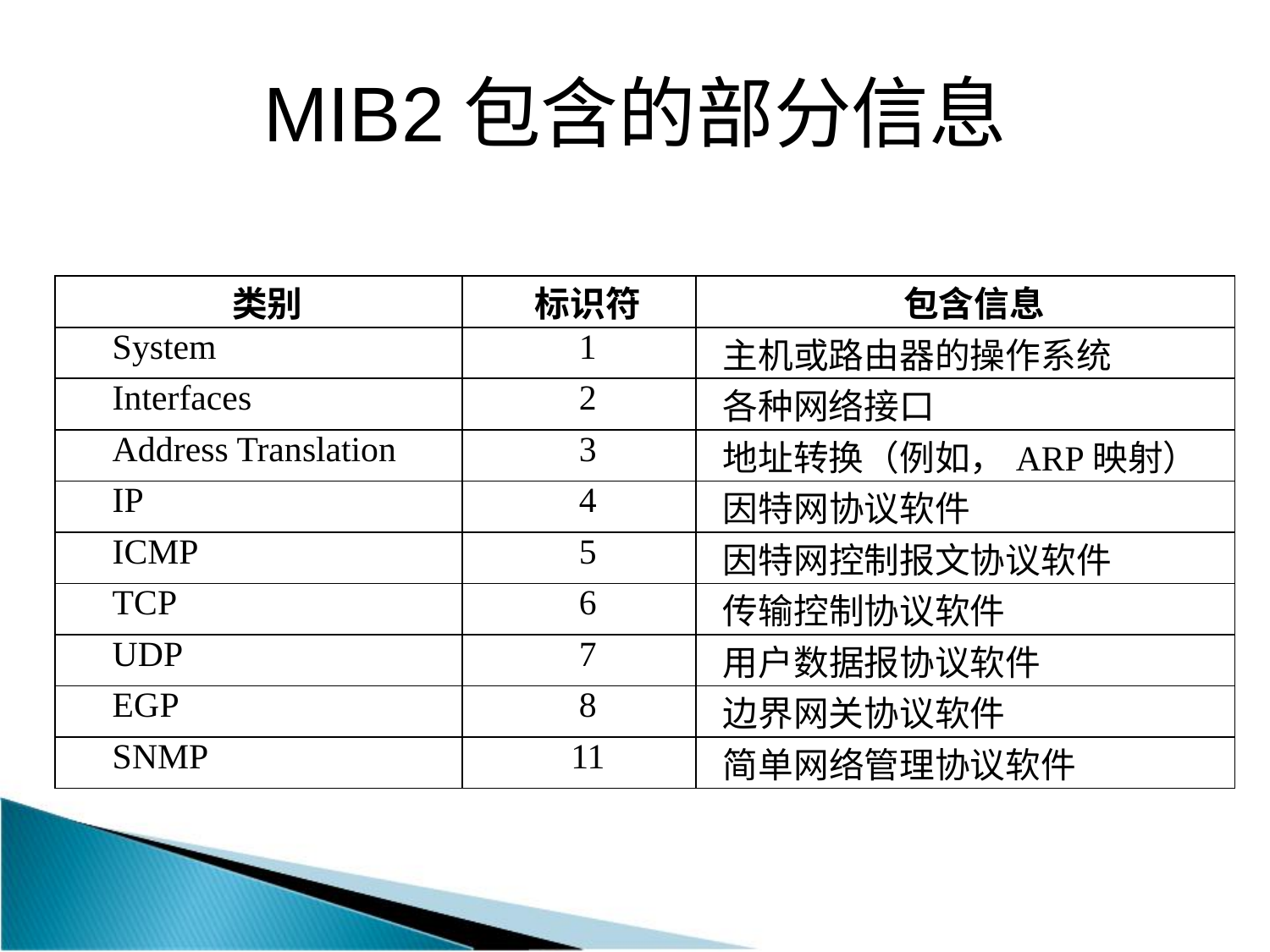

# MIB2包含的部分信息
| 类别 | 标识符 | 包含信息 |
| --- | --- | --- |
| System | 1 | 主机或路由器的操作系统 |
| Interfaces | 2 | 各种网络接口 |
| Address Translation | 3 | 地址转换（例如，ARP映射） |
| IP | 4 | 因特网协议软件 |
| ICMP | 5 | 因特网控制报文协议软件 |
| TCP | 6 | 传输控制协议软件 |
| UDP | 7 | 用户数据报协议软件 |
| EGP | 8 | 边界网关协议软件 |
| SNMP | 11 | 简单网络管理协议软件 |